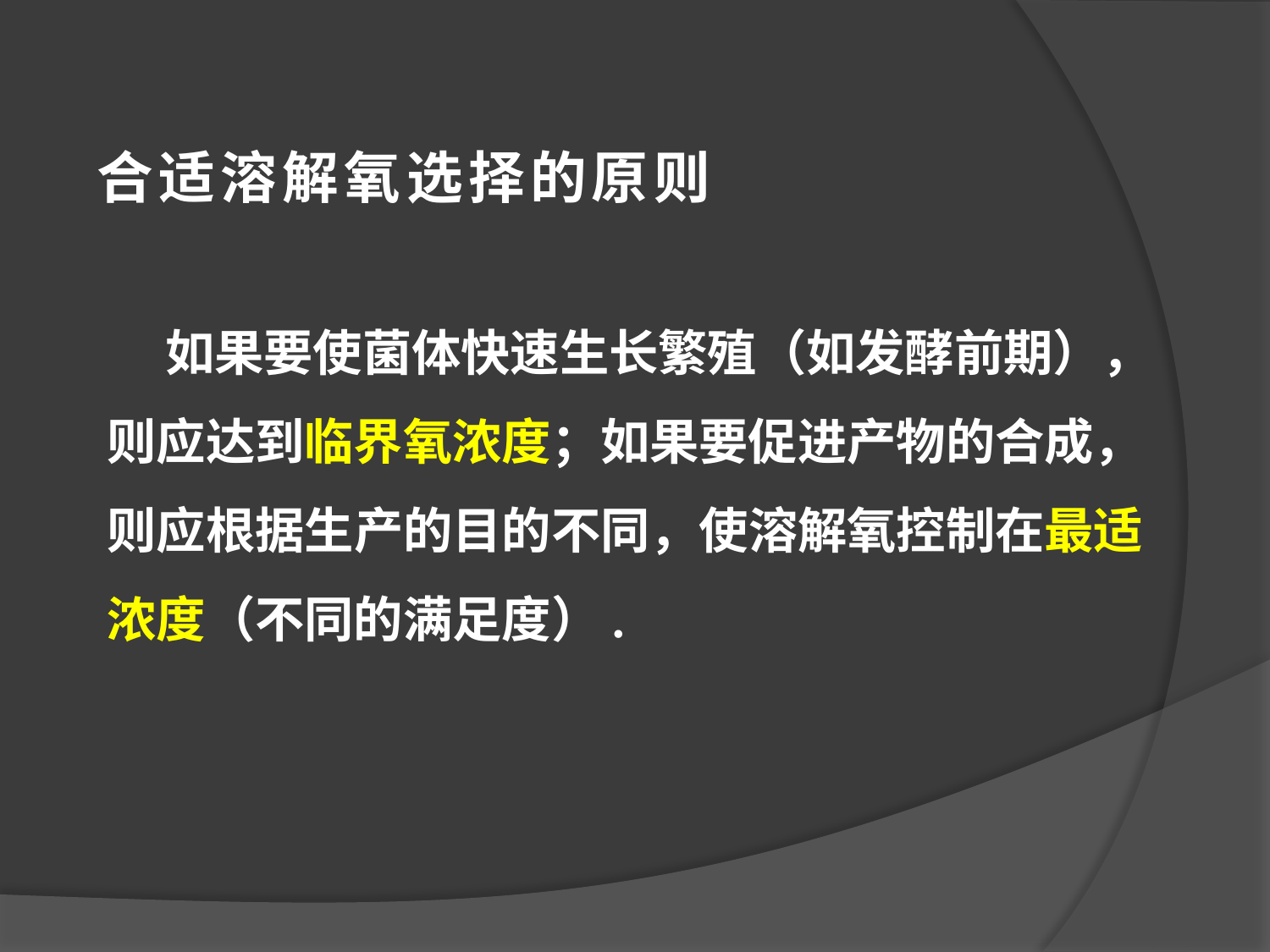

合适溶解氧选择的原则
     如果要使菌体快速生长繁殖（如发酵前期），则应达到临界氧浓度；如果要促进产物的合成，则应根据生产的目的不同，使溶解氧控制在最适浓度（不同的满足度）.